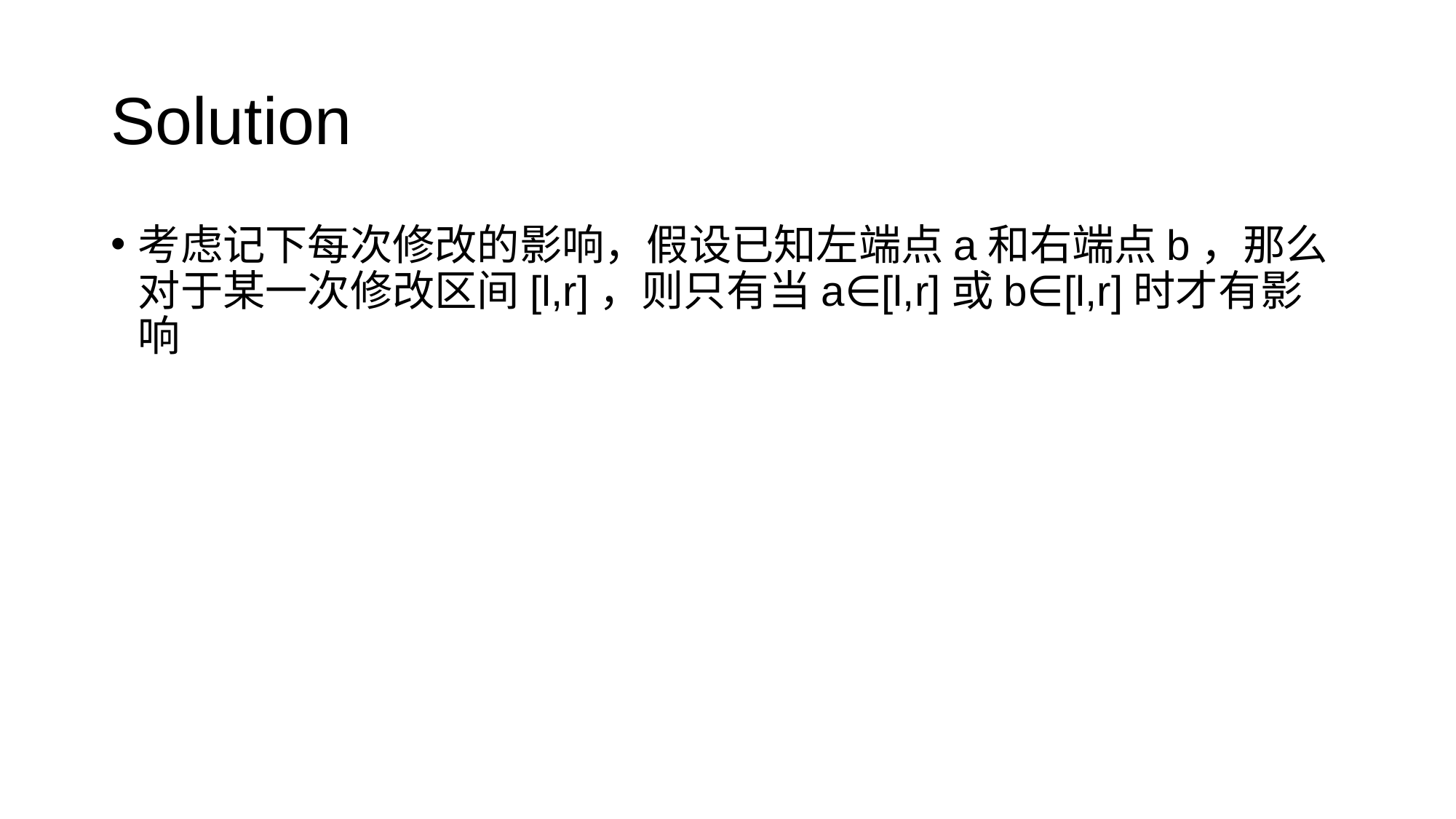

# Solution
考虑记下每次修改的影响，假设已知左端点a和右端点b，那么对于某一次修改区间[l,r]，则只有当a∈[l,r]或b∈[l,r]时才有影响